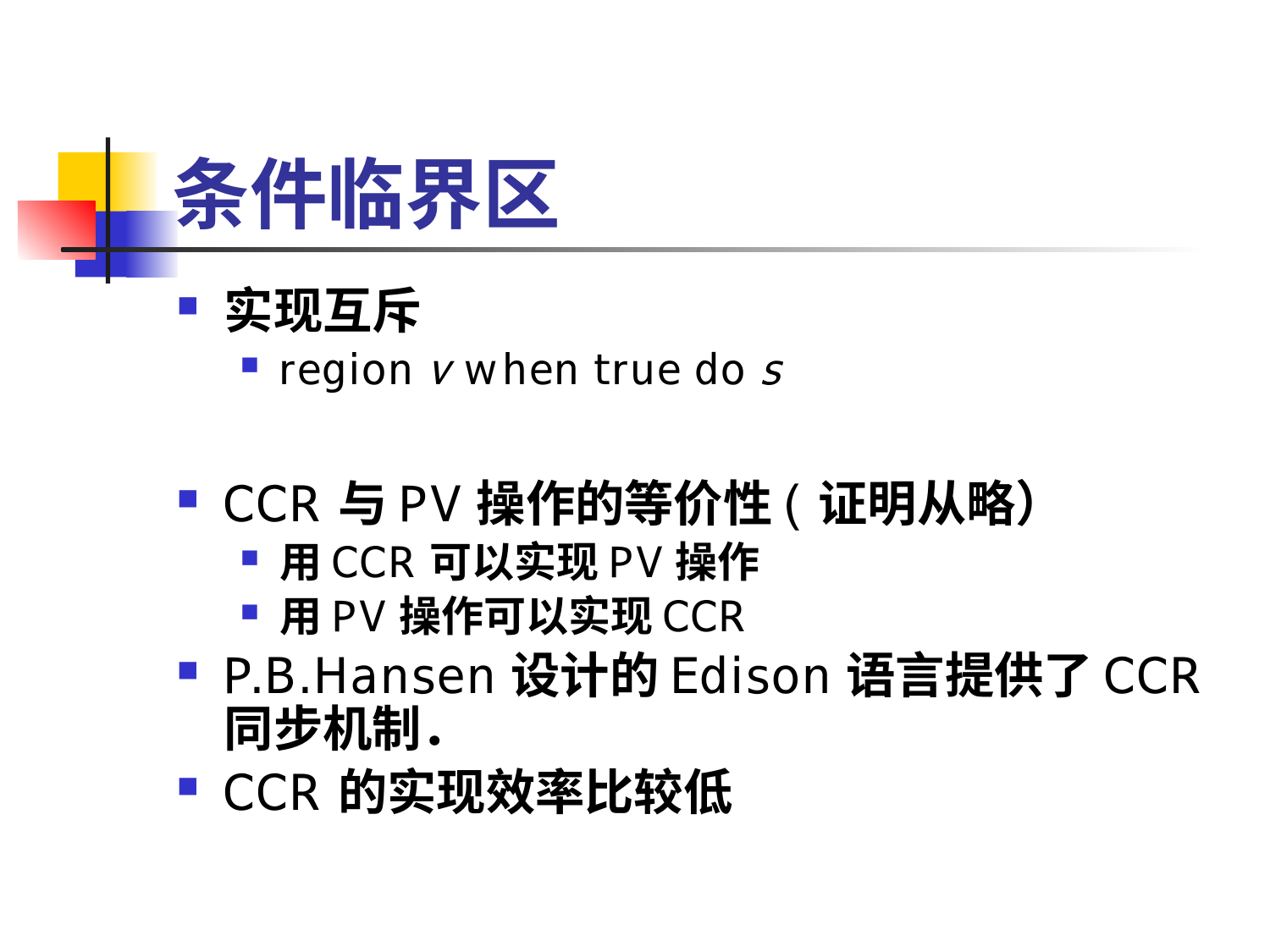

# 条件临界区
实现互斥
region v when true do s

CCR与PV操作的等价性(证明从略）
用CCR可以实现PV操作
用PV操作可以实现CCR
P.B.Hansen设计的Edison语言提供了CCR同步机制．
CCR的实现效率比较低